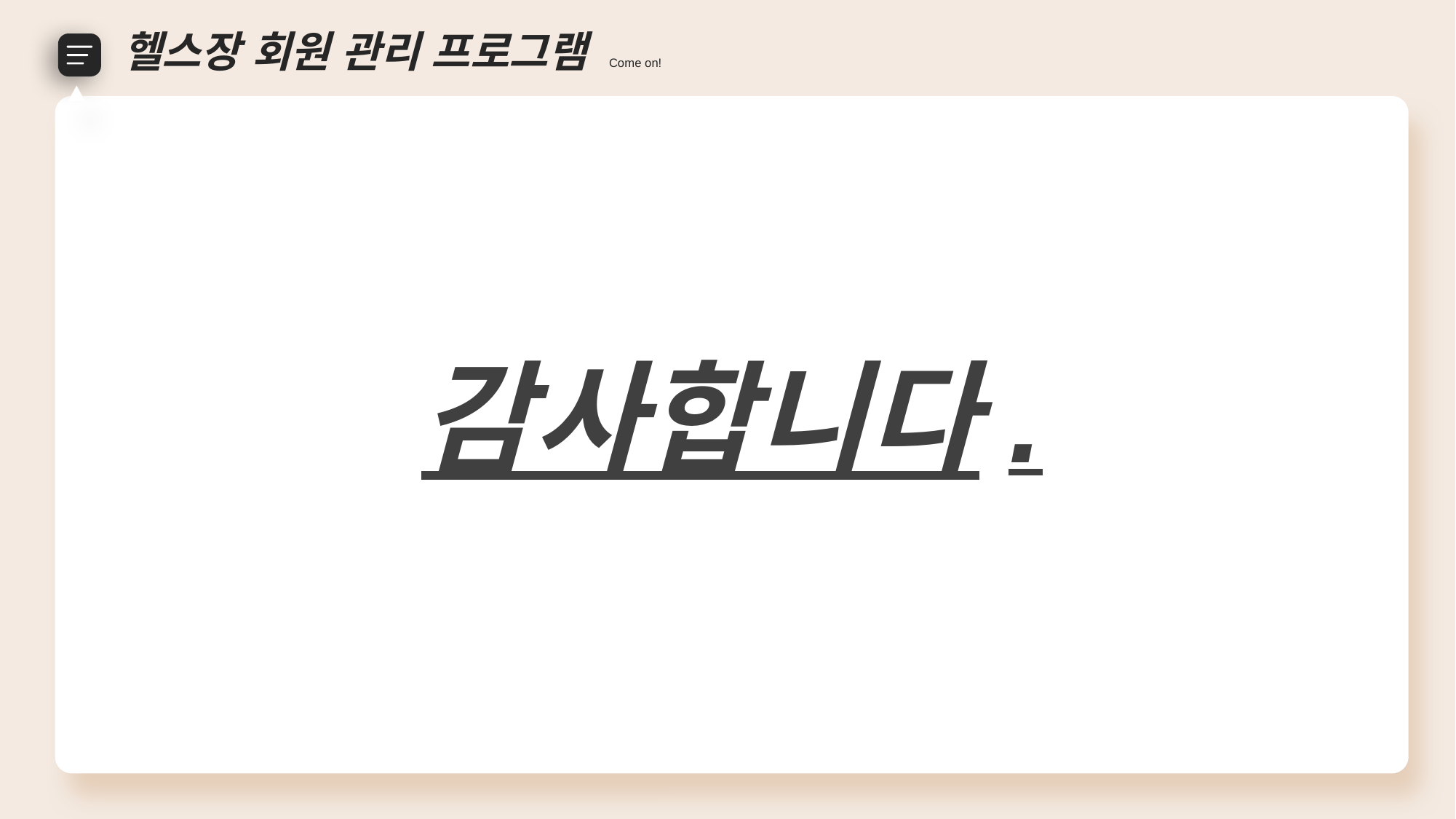

헬스장 회원 관리 프로그램 Come on!

감사합니다.